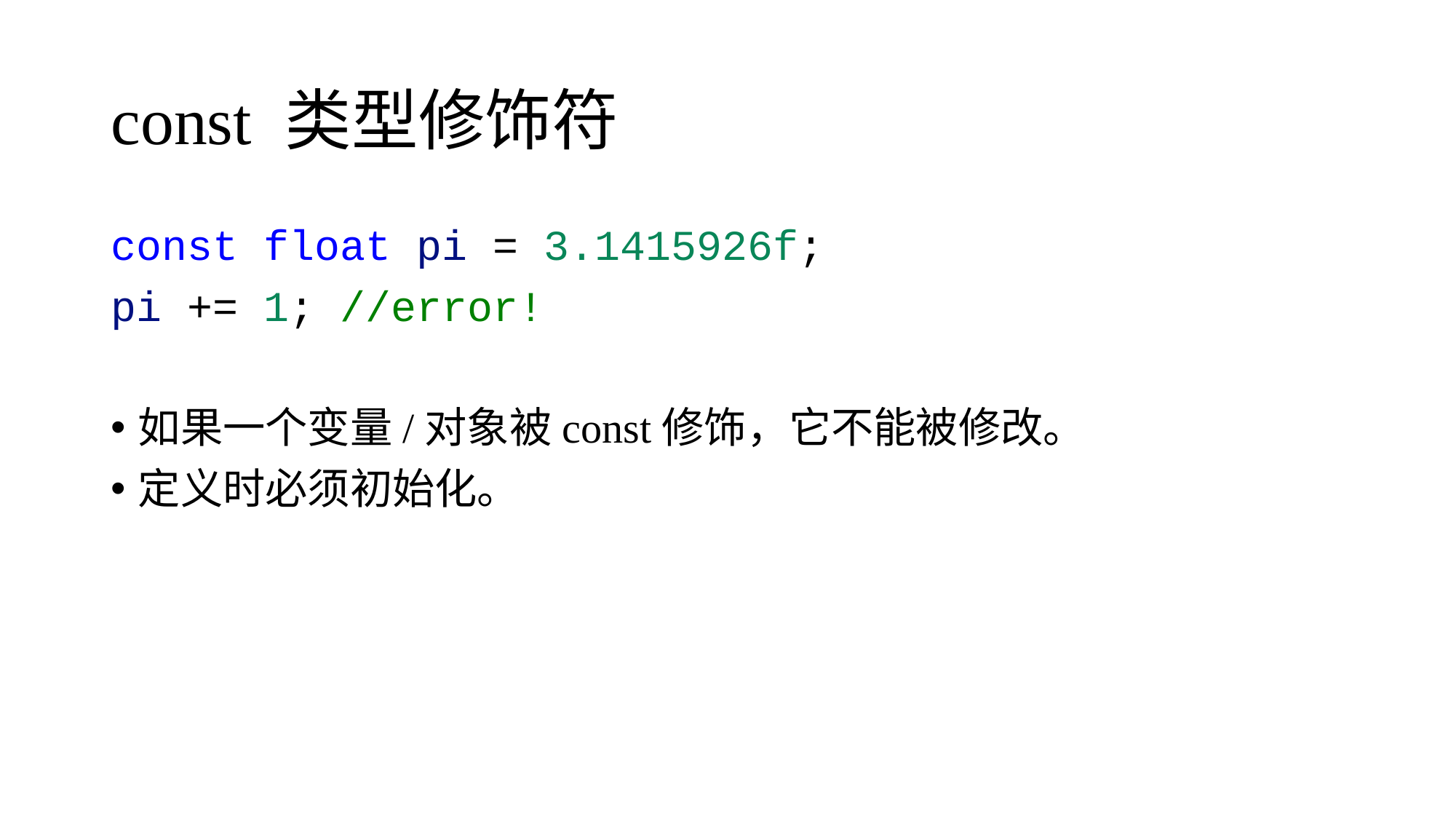

# const 类型修饰符
const float pi = 3.1415926f;
pi += 1; //error!

如果一个变量/对象被const修饰，它不能被修改。
定义时必须初始化。